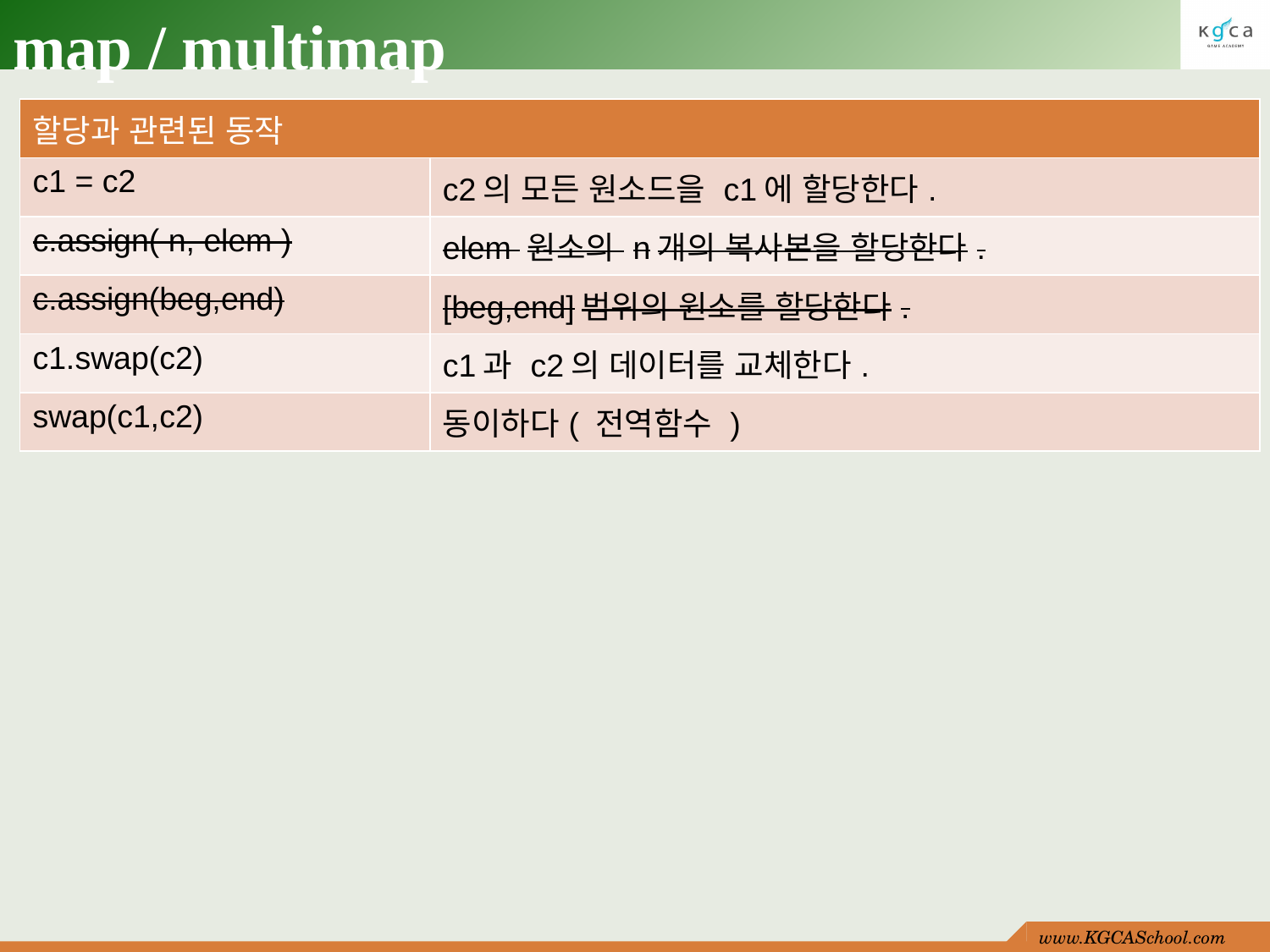

# map / multimap
| 할당과 관련된 동작 |  |
| --- | --- |
| c1 = c2 | c2의 모든 원소드을 c1에 할당한다. |
| c.assign( n, elem ) | elem 원소의 n개의 복사본을 할당한다. |
| c.assign(beg,end) | [beg,end]범위의 원소를 할당한다. |
| c1.swap(c2) | c1과 c2의 데이터를 교체한다. |
| swap(c1,c2) | 동이하다( 전역함수 ) |